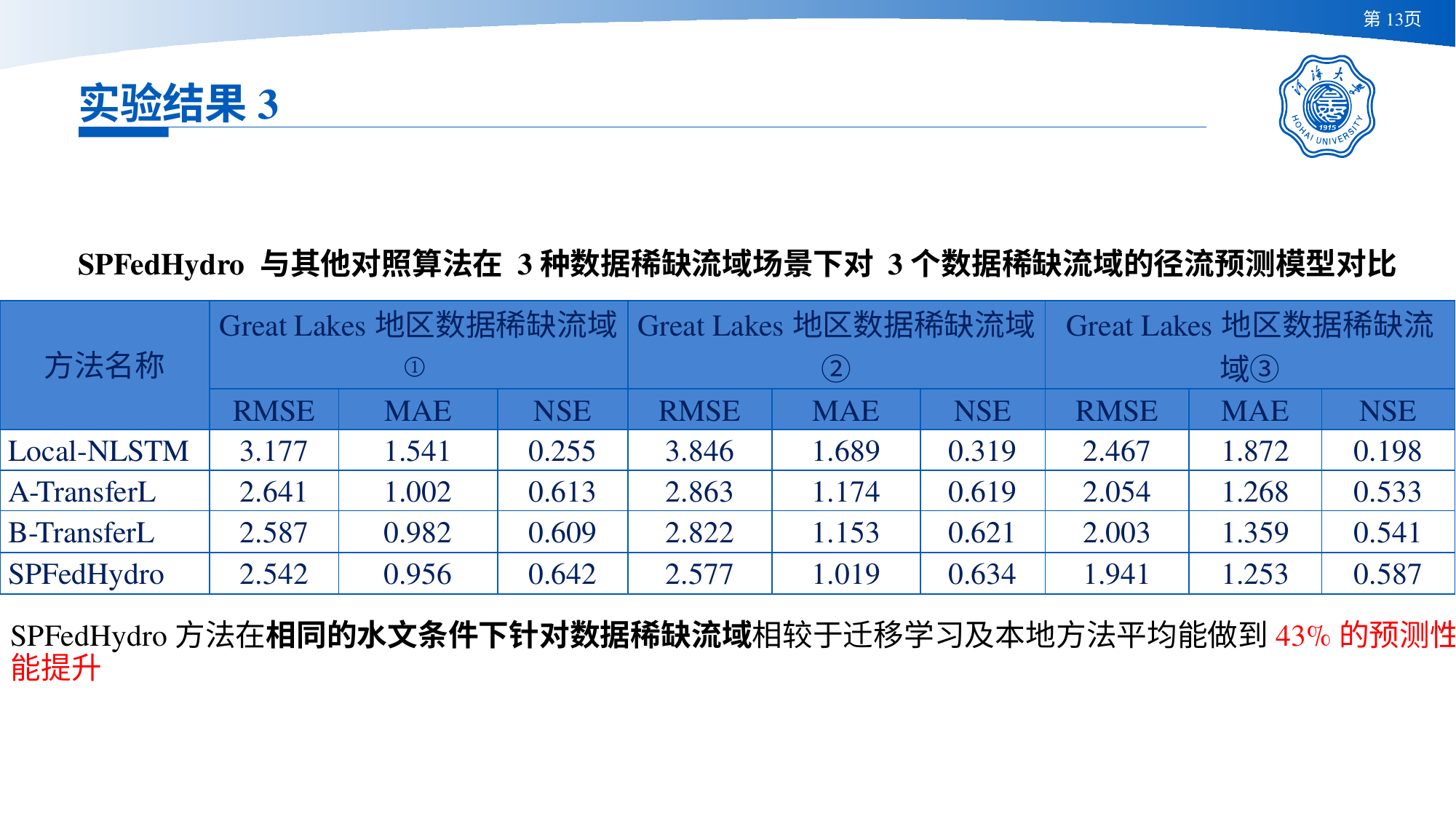

第13页
# 实验结果3
SPFedHydro 与其他对照算法在 3种数据稀缺流域场景下对 3个数据稀缺流域的径流预测模型对比
| 方法名称 | Great Lakes地区数据稀缺流域 ① |  |  | Great Lakes地区数据稀缺流域② |  |  | Great Lakes地区数据稀缺流域③ |  |  |
| --- | --- | --- | --- | --- | --- | --- | --- | --- | --- |
|  | RMSE | MAE | NSE | RMSE | MAE | NSE | RMSE | MAE | NSE |
| Local-NLSTM | 3.177 | 1.541 | 0.255 | 3.846 | 1.689 | 0.319 | 2.467 | 1.872 | 0.198 |
| A-TransferL | 2.641 | 1.002 | 0.613 | 2.863 | 1.174 | 0.619 | 2.054 | 1.268 | 0.533 |
| B-TransferL | 2.587 | 0.982 | 0.609 | 2.822 | 1.153 | 0.621 | 2.003 | 1.359 | 0.541 |
| SPFedHydro | 2.542 | 0.956 | 0.642 | 2.577 | 1.019 | 0.634 | 1.941 | 1.253 | 0.587 |
SPFedHydro方法在相同的水文条件下针对数据稀缺流域相较于迁移学习及本地方法平均能做到43%的预测性能提升